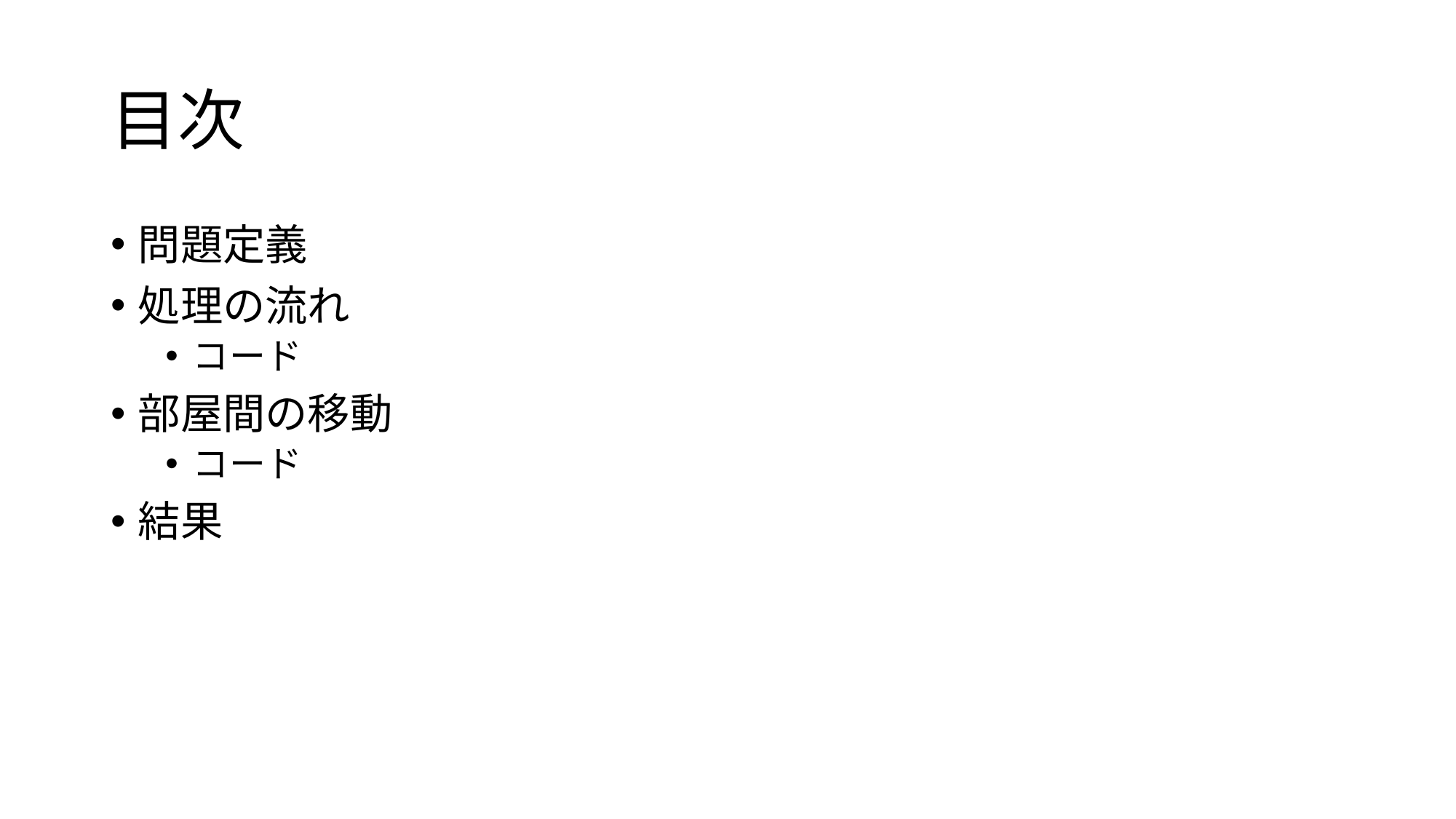

# 目次
問題定義
処理の流れ
コード
部屋間の移動
コード
結果